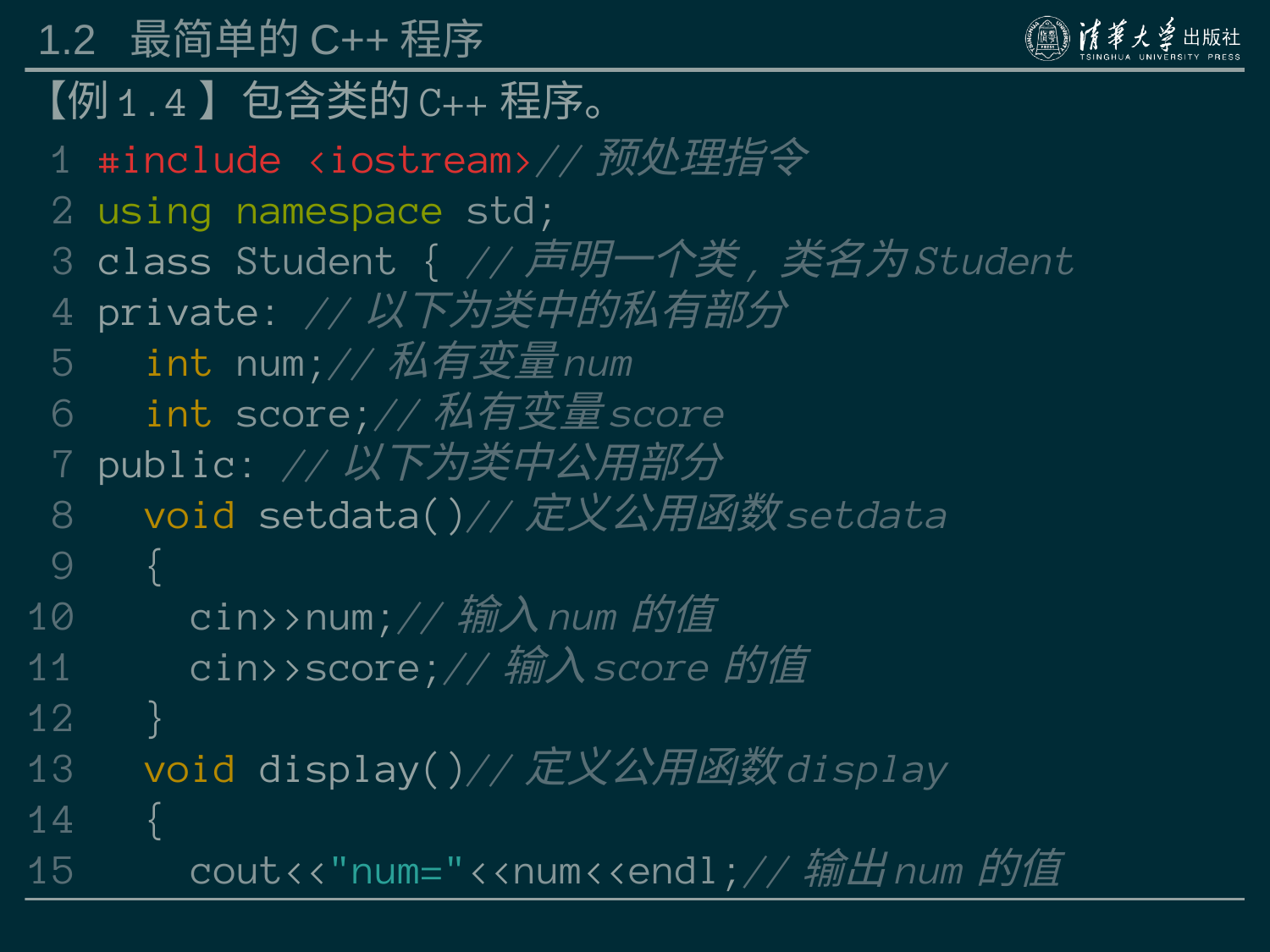

# 1.2  最简单的C++程序
【例1.4】包含类的C++程序。
 1 #include <iostream>//预处理指令
 2 using namespace std;
 3 class Student { //声明一个类,类名为Student
 4 private: //以下为类中的私有部分
 5   int num;//私有变量num
 6   int score;//私有变量score
 7 public: //以下为类中公用部分
 8   void setdata()//定义公用函数setdata
 9   {
10     cin>>num;//输入num的值
11     cin>>score;//输入score的值
12   }
13   void display()//定义公用函数display
14   {
15     cout<<"num="<<num<<endl;//输出num的值